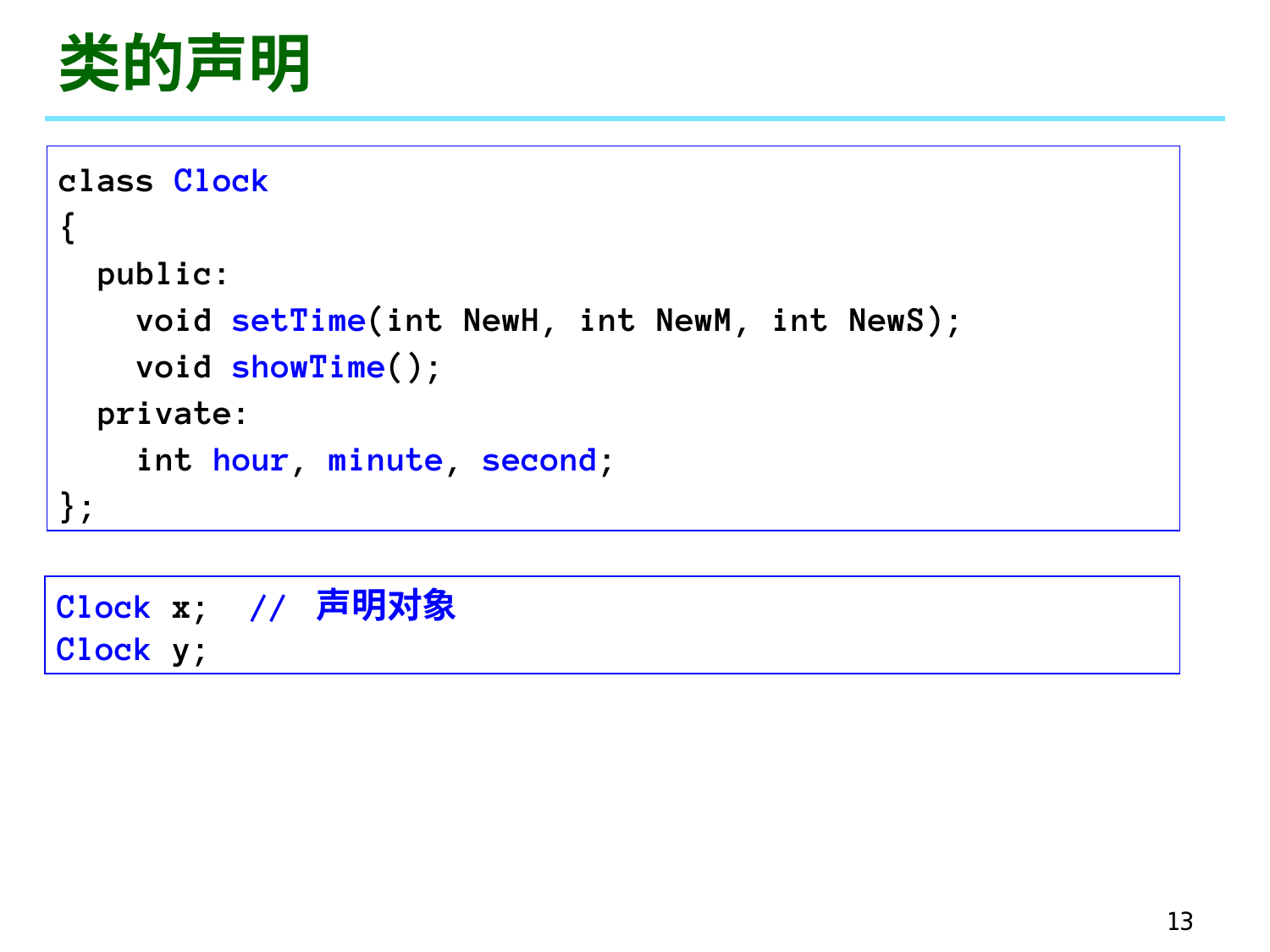

# 类的声明
class Clock
{
  public:
    void setTime(int NewH, int NewM, int NewS);
    void showTime();
  private:
    int hour, minute, second;
};
Clock x;  // 声明对象
Clock y;
13